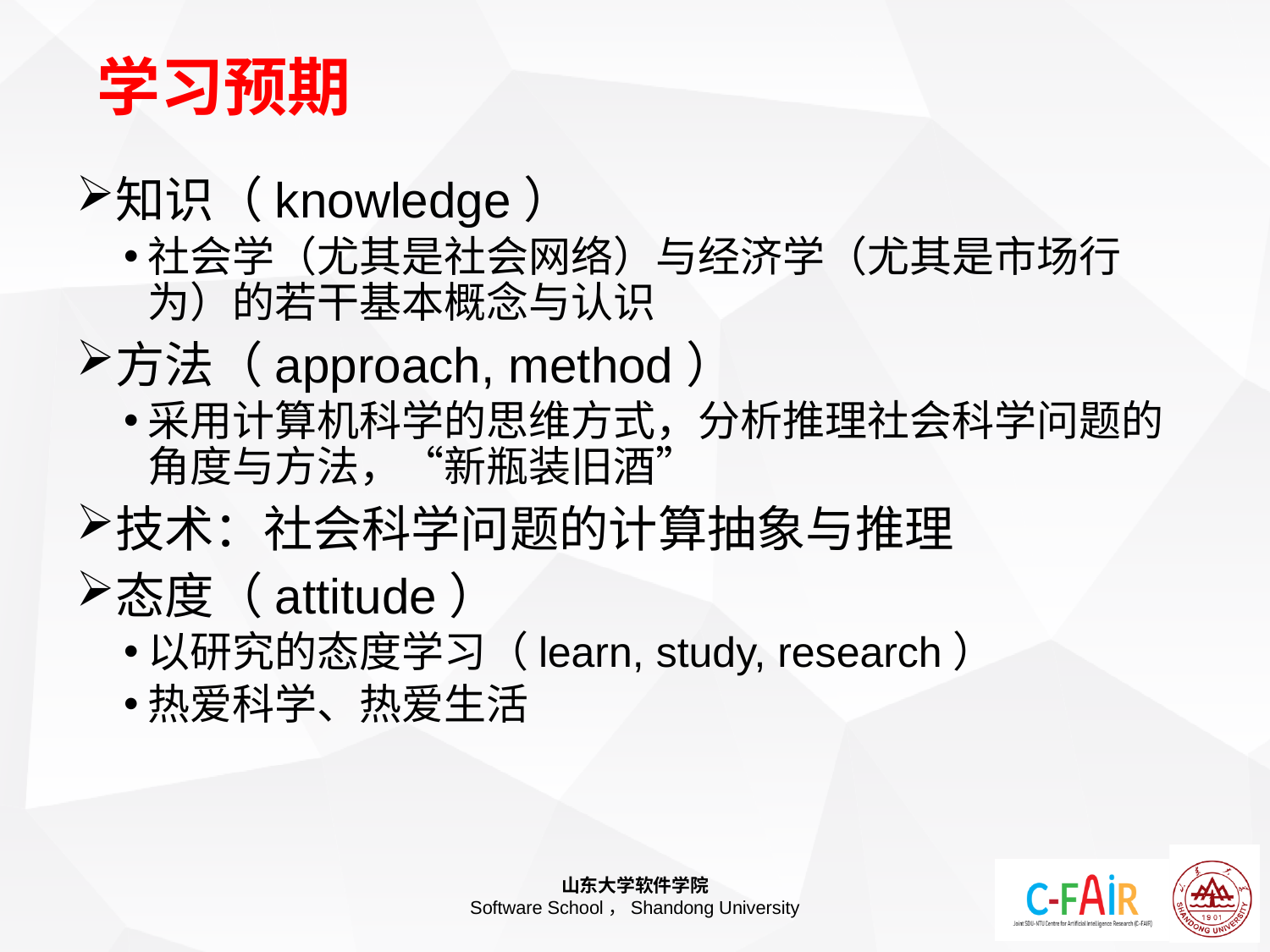

# 学习预期
知识（knowledge）
社会学（尤其是社会网络）与经济学（尤其是市场行为）的若干基本概念与认识
方法（approach, method）
采用计算机科学的思维方式，分析推理社会科学问题的角度与方法，“新瓶装旧酒”
技术：社会科学问题的计算抽象与推理
态度（attitude）
以研究的态度学习（learn, study, research）
热爱科学、热爱生活